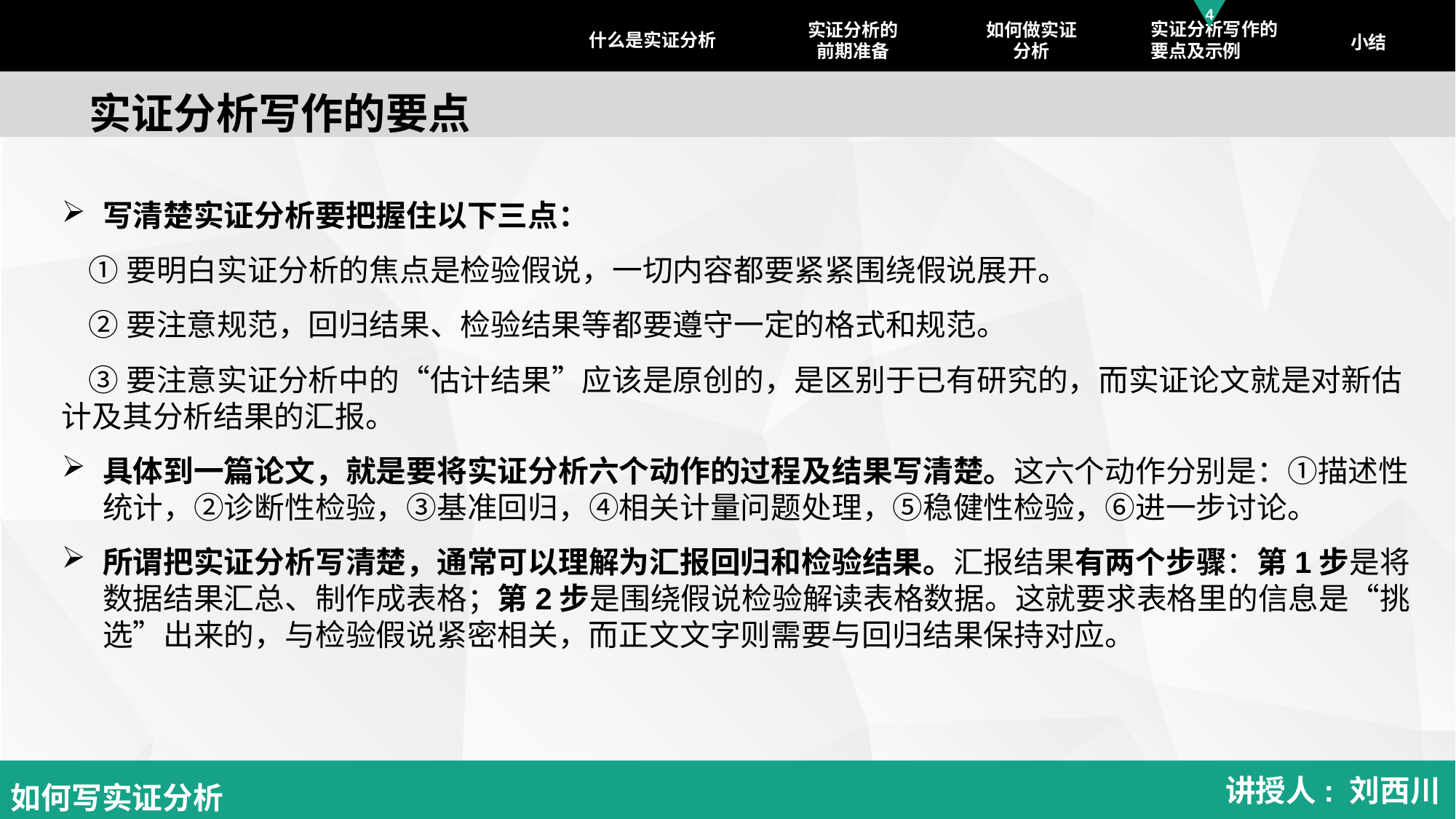

4
什么是实证分析
实证分析写作的要点及示例
如何做实证
分析
小结
实证分析的
前期准备

实证分析写作的要点
写清楚实证分析要把握住以下三点：
    ①要明白实证分析的焦点是检验假说，一切内容都要紧紧围绕假说展开。
    ②要注意规范，回归结果、检验结果等都要遵守一定的格式和规范。
    ③要注意实证分析中的“估计结果”应该是原创的，是区别于已有研究的，而实证论文就是对新估计及其分析结果的汇报。
具体到一篇论文，就是要将实证分析六个动作的过程及结果写清楚。这六个动作分别是：①描述性统计，②诊断性检验，③基准回归，④相关计量问题处理，⑤稳健性检验，⑥进一步讨论。
所谓把实证分析写清楚，通常可以理解为汇报回归和检验结果。汇报结果有两个步骤：第1步是将数据结果汇总、制作成表格；第2步是围绕假说检验解读表格数据。这就要求表格里的信息是“挑选”出来的，与检验假说紧密相关，而正文文字则需要与回归结果保持对应。

如何写实证分析
          讲授人: 刘西川